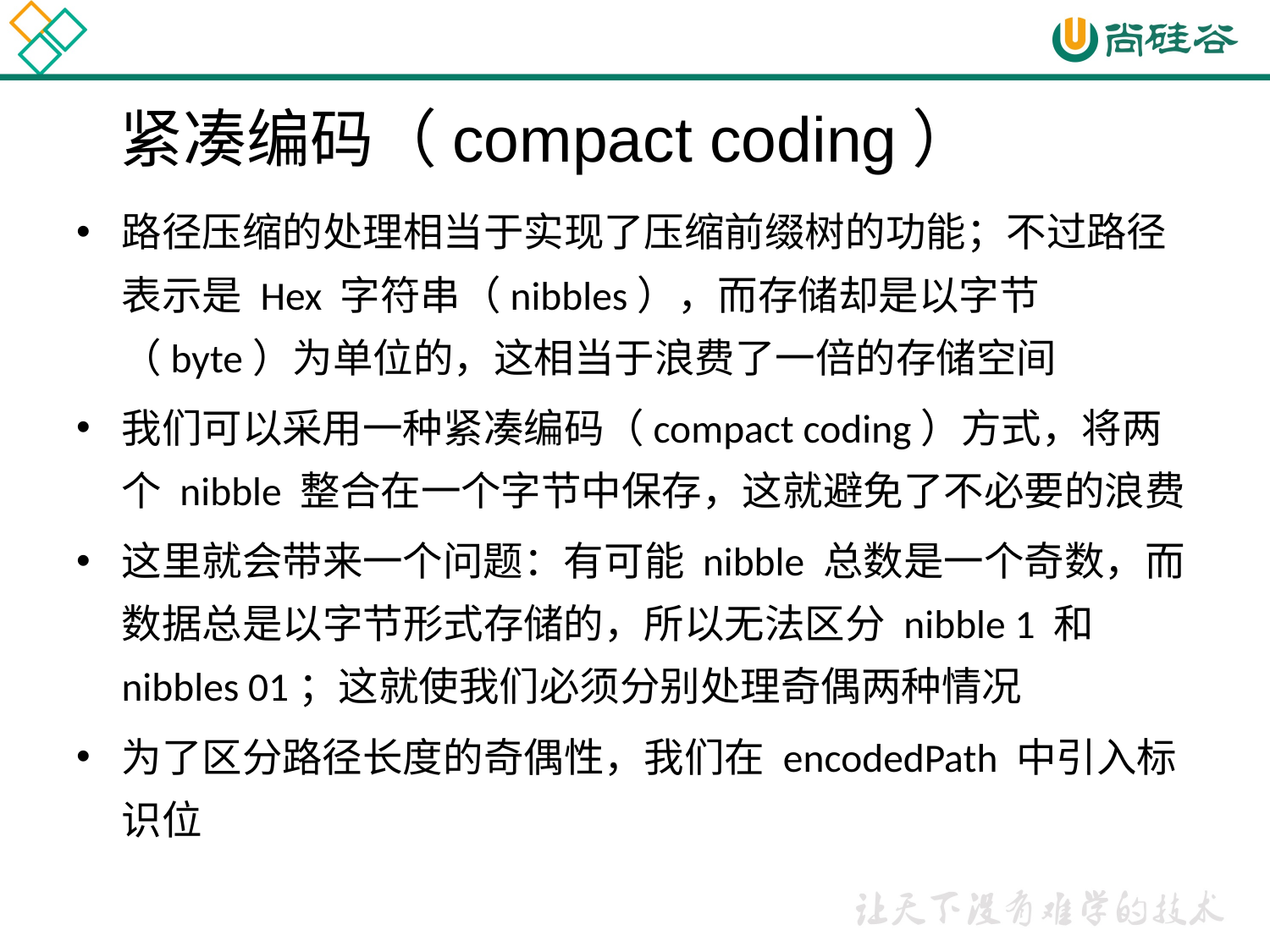

# 紧凑编码（compact coding）
路径压缩的处理相当于实现了压缩前缀树的功能；不过路径表示是 Hex 字符串（nibbles），而存储却是以字节（byte）为单位的，这相当于浪费了一倍的存储空间
我们可以采用一种紧凑编码（compact coding）方式，将两个 nibble 整合在一个字节中保存，这就避免了不必要的浪费
这里就会带来一个问题：有可能 nibble 总数是一个奇数，而数据总是以字节形式存储的，所以无法区分 nibble 1 和 nibbles 01；这就使我们必须分别处理奇偶两种情况
为了区分路径长度的奇偶性，我们在 encodedPath 中引入标识位